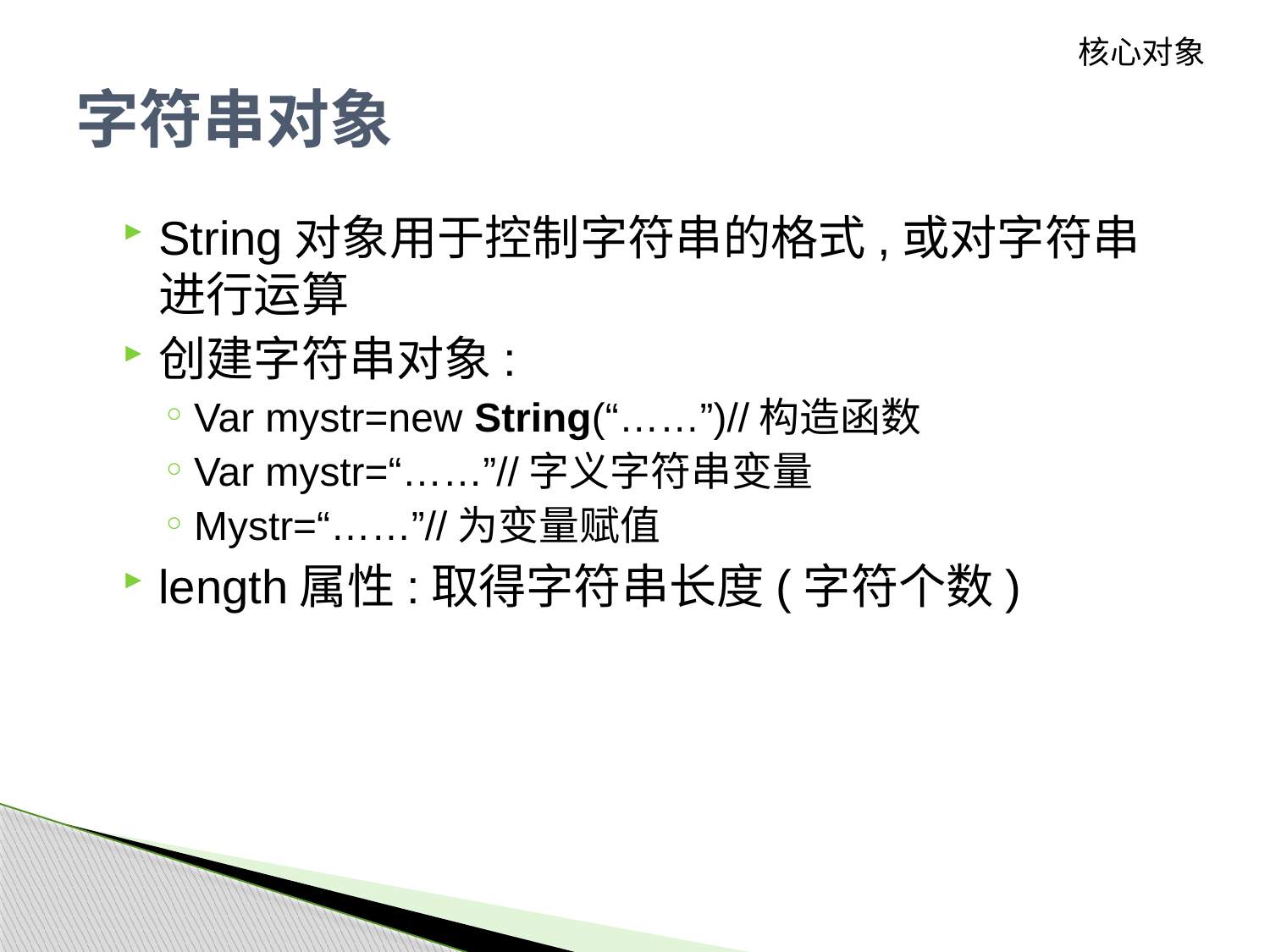

核心对象
# 字符串对象
String对象用于控制字符串的格式,或对字符串进行运算
创建字符串对象:
Var mystr=new String(“……”)//构造函数
Var mystr=“……”//字义字符串变量
Mystr=“……”//为变量赋值
length属性:取得字符串长度(字符个数)